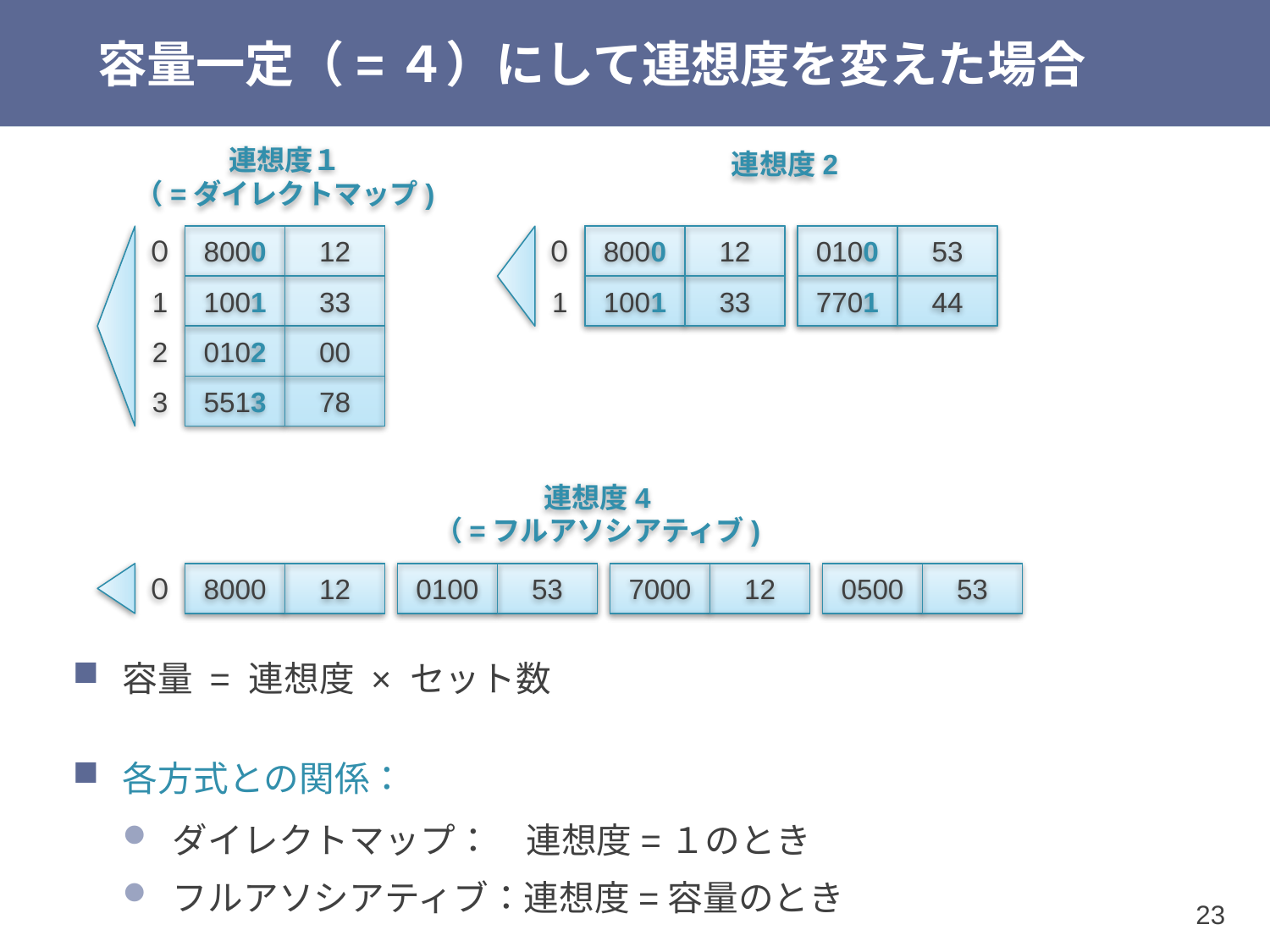

# 容量一定（=４）にして連想度を変えた場合
連想度2
連想度１
（=ダイレクトマップ)
０

8000
12
０

8000
12

0100
53

1
1001
33
1
1001
33
7701
44

2
0102
00
3
5513
78
連想度4
（=フルアソシアティブ)
０

8000
12

0100
53

7000
12

0500
53

容量 = 連想度 × セット数
各方式との関係：
ダイレクトマップ：　連想度=１のとき
フルアソシアティブ：連想度=容量のとき